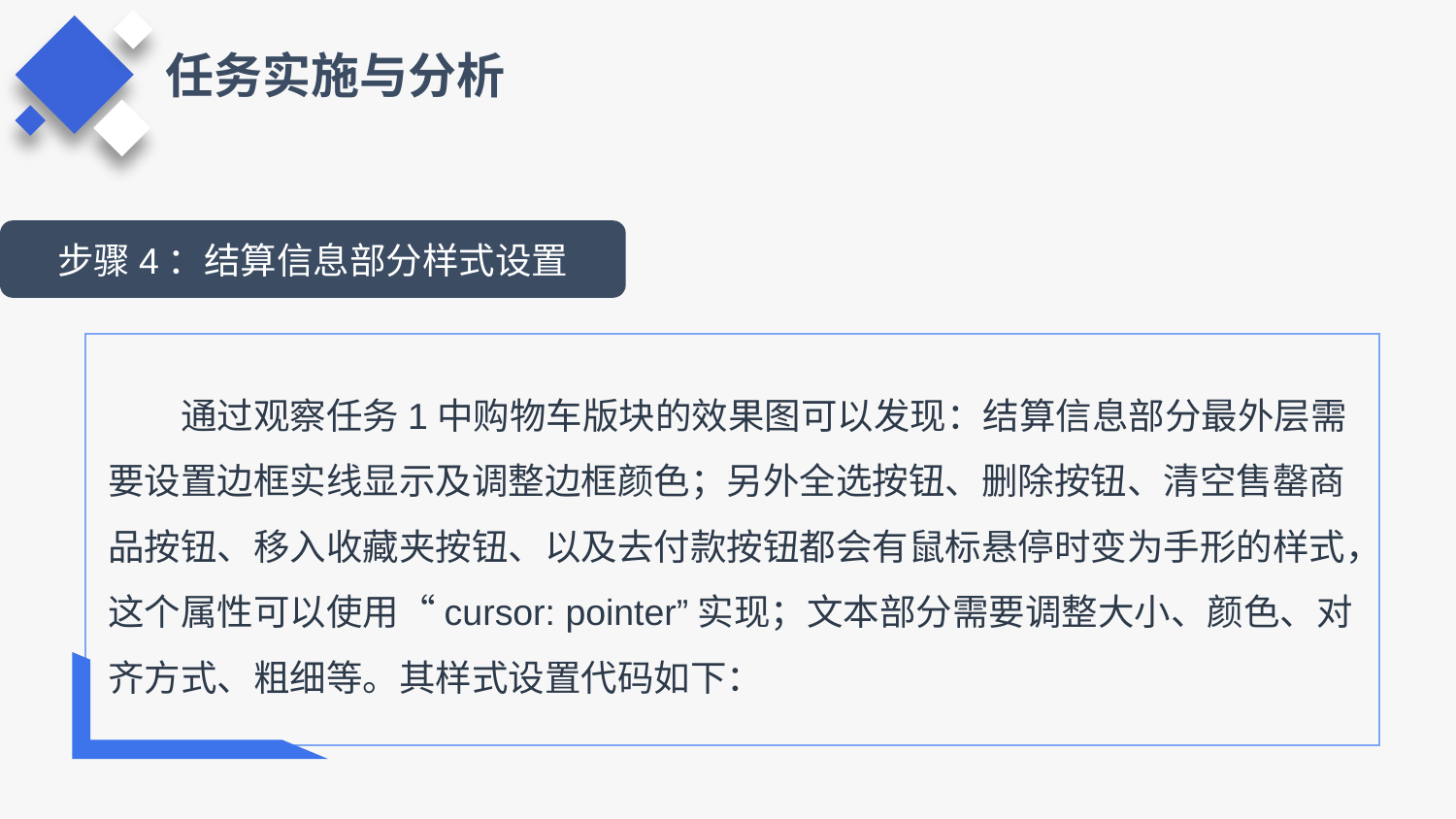

任务实施与分析

步骤4：结算信息部分样式设置
通过观察任务1中购物车版块的效果图可以发现：结算信息部分最外层需要设置边框实线显示及调整边框颜色；另外全选按钮、删除按钮、清空售罄商品按钮、移入收藏夹按钮、以及去付款按钮都会有鼠标悬停时变为手形的样式，这个属性可以使用“cursor: pointer”实现；文本部分需要调整大小、颜色、对齐方式、粗细等。其样式设置代码如下：